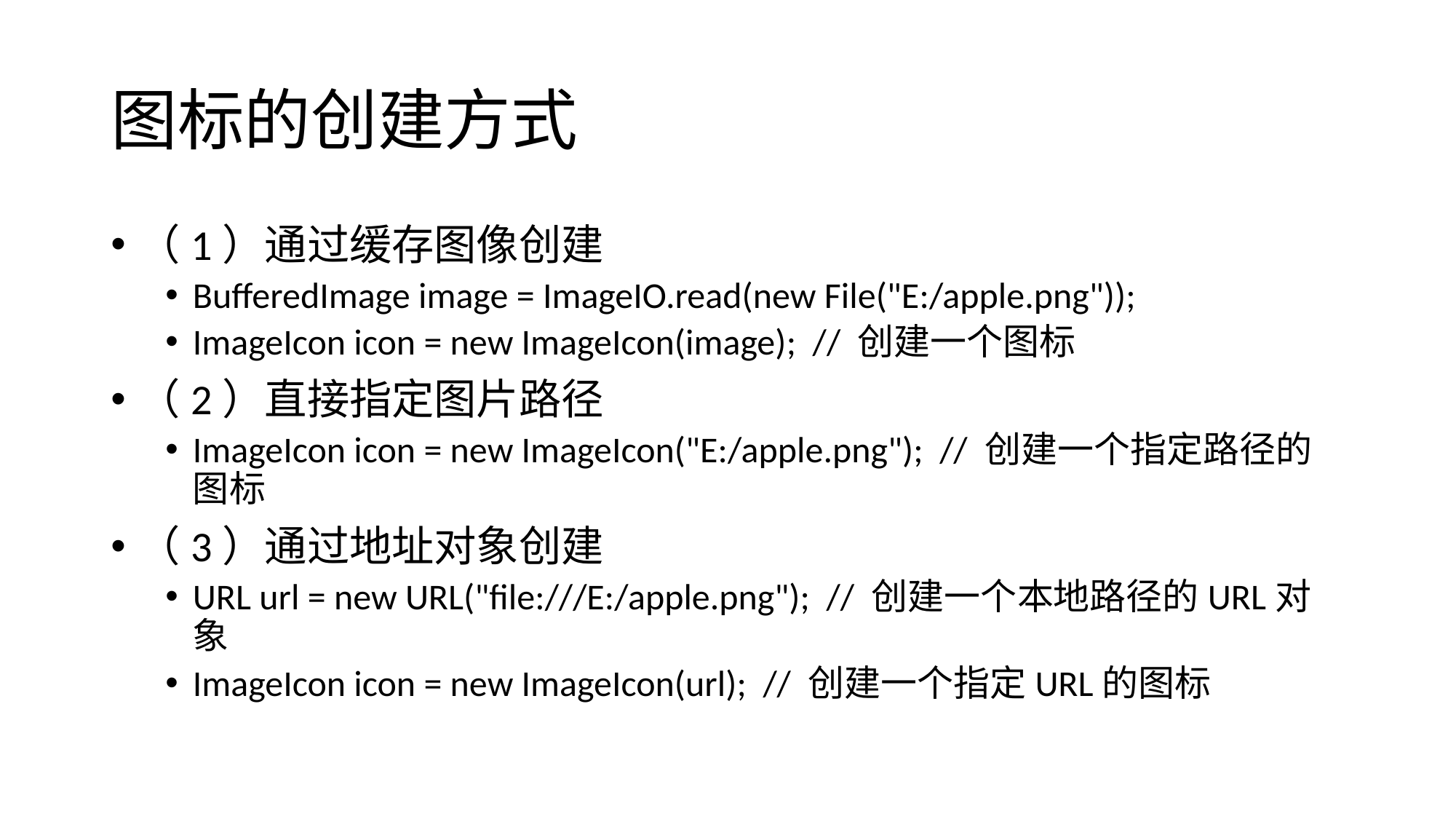

# 图标的创建方式
（1）通过缓存图像创建
BufferedImage image = ImageIO.read(new File("E:/apple.png"));
ImageIcon icon = new ImageIcon(image);  // 创建一个图标
（2）直接指定图片路径
ImageIcon icon = new ImageIcon("E:/apple.png");  // 创建一个指定路径的图标
（3）通过地址对象创建
URL url = new URL("file:///E:/apple.png");  // 创建一个本地路径的URL对象
ImageIcon icon = new ImageIcon(url);  // 创建一个指定URL的图标